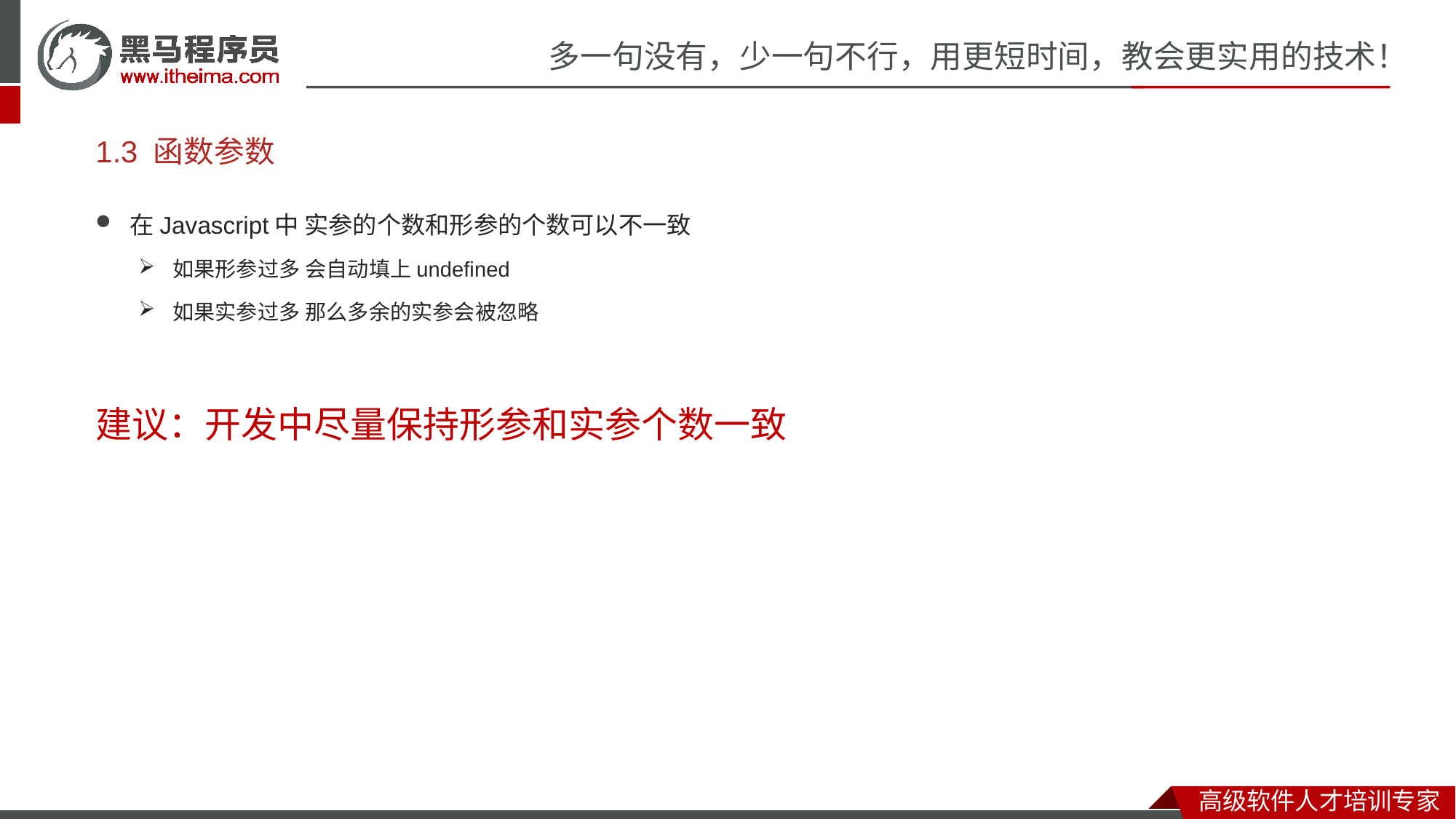

# 1.3 函数参数
在Javascript中 实参的个数和形参的个数可以不一致
如果形参过多 会自动填上undefined
如果实参过多 那么多余的实参会被忽略

建议：开发中尽量保持形参和实参个数一致